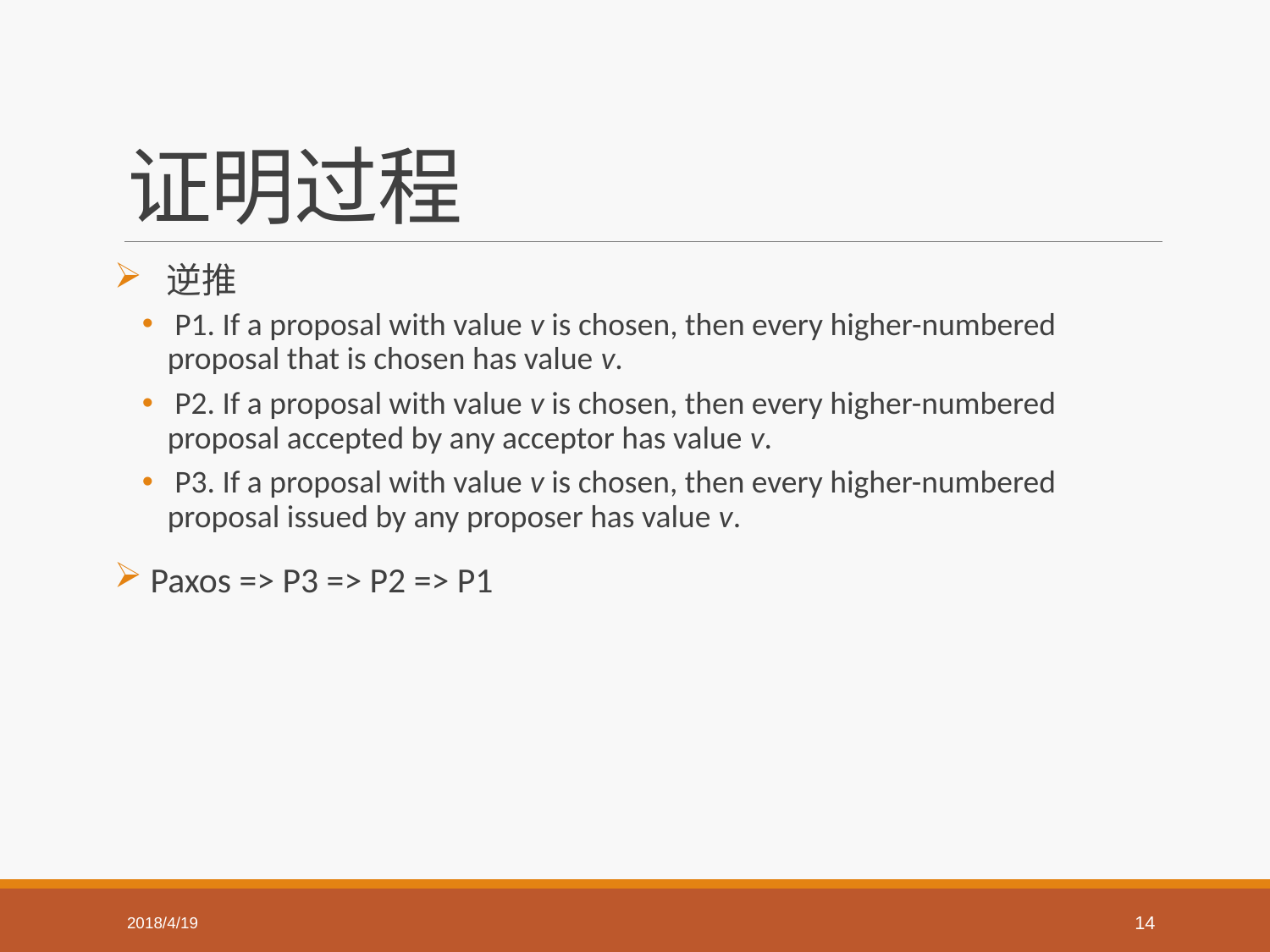

# 证明过程
  逆推
 P1. If a proposal with value v is chosen, then every higher-numbered proposal that is chosen has value v.
 P2. If a proposal with value v is chosen, then every higher-numbered proposal accepted by any acceptor has value v.
 P3. If a proposal with value v is chosen, then every higher-numbered proposal issued by any proposer has value v.
 Paxos => P3 => P2 => P1

2018/4/19
14